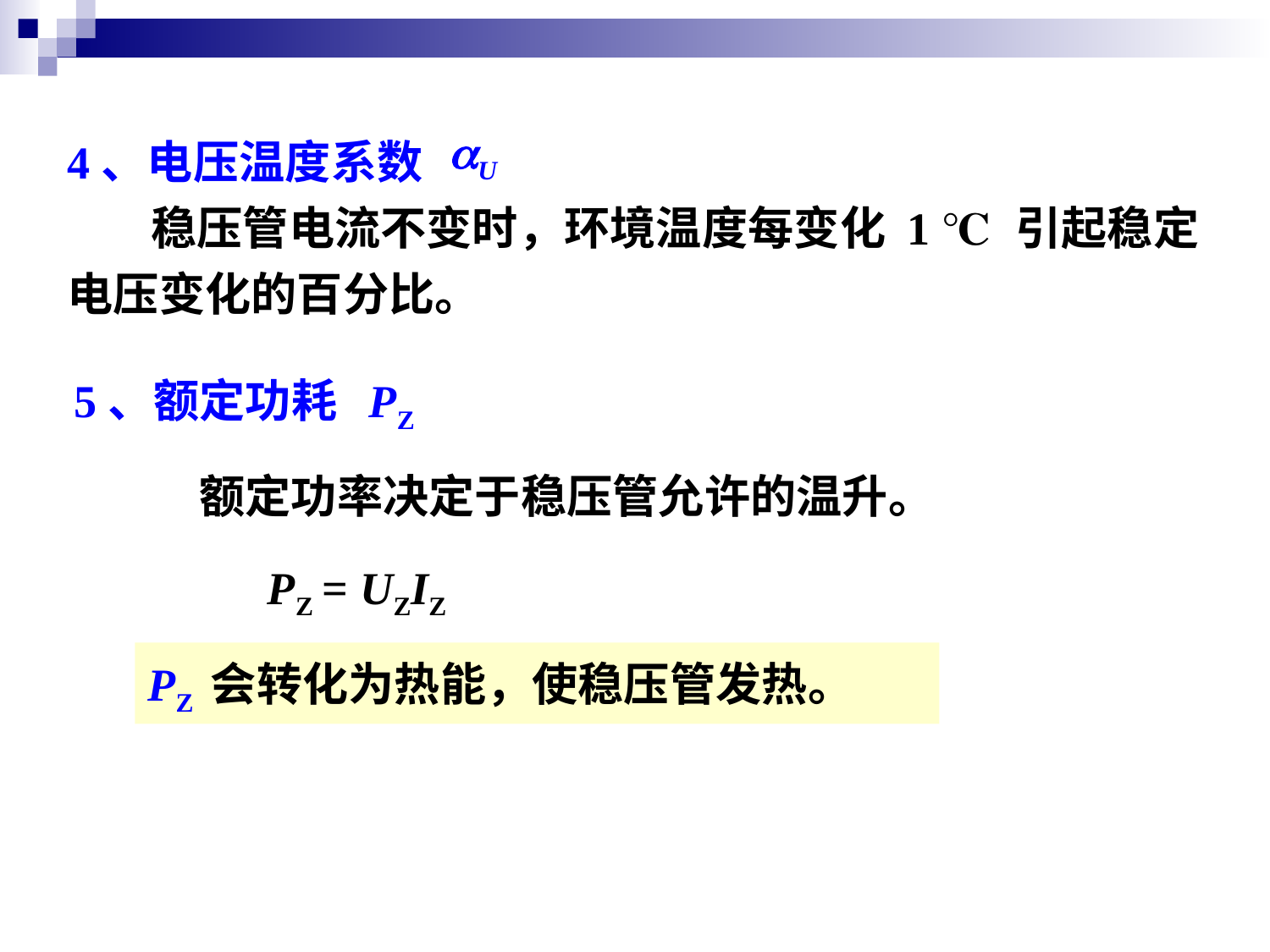

4、电压温度系数
       稳压管电流不变时，环境温度每变化 1 ℃ 引起稳定电压变化的百分比。
αU
5、额定功耗
PZ
　　额定功率决定于稳压管允许的温升。
PZ = UZIZ
PZ 会转化为热能，使稳压管发热。

44